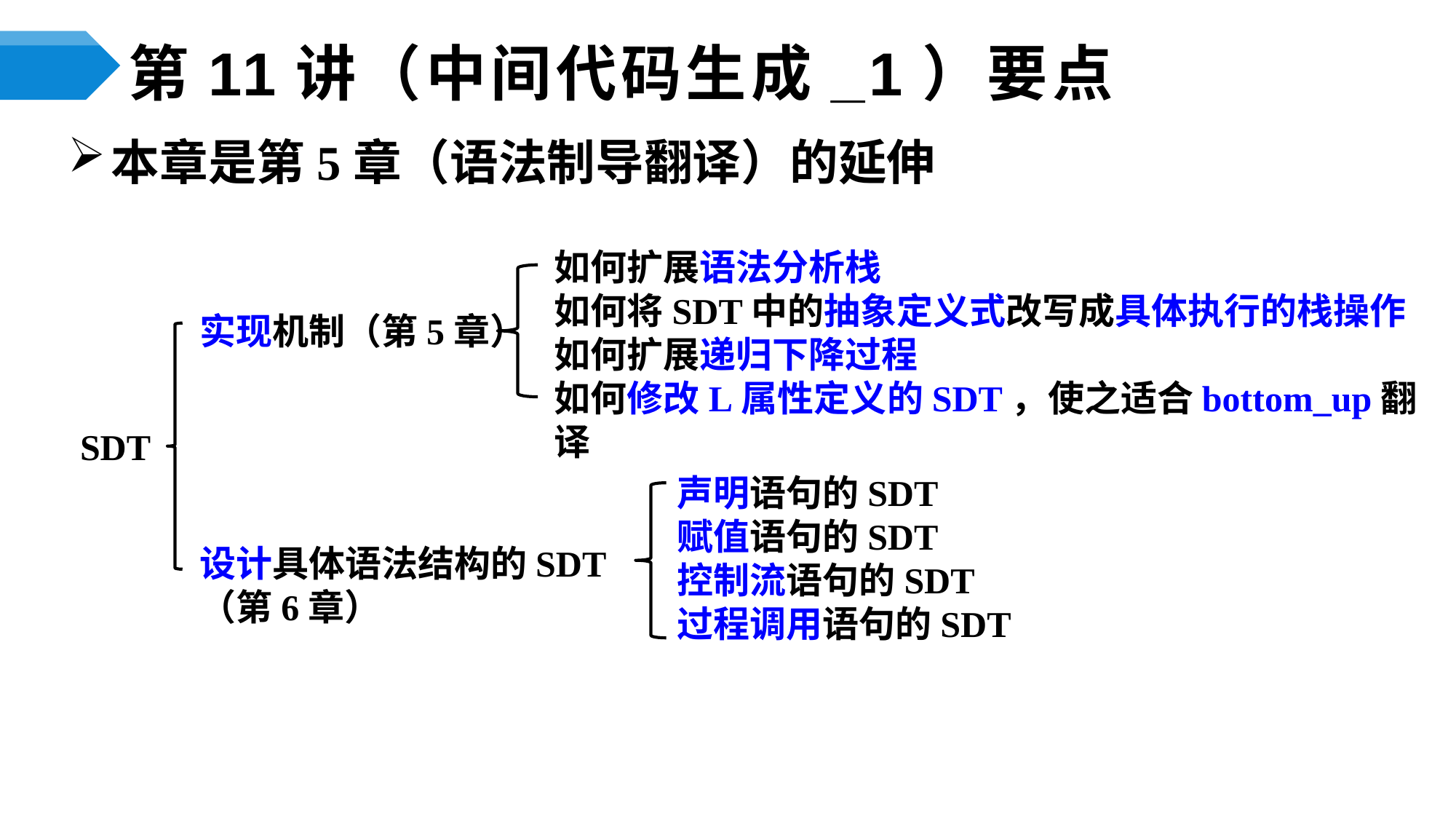

# 第11讲（中间代码生成_1）要点
本章是第5章（语法制导翻译）的延伸
如何扩展语法分析栈
如何将SDT中的抽象定义式改写成具体执行的栈操作
如何扩展递归下降过程
如何修改L属性定义的SDT，使之适合bottom_up翻译

实现机制（第5章）

SDT
声明语句的SDT
赋值语句的SDT
控制流语句的SDT
过程调用语句的SDT

设计具体语法结构的SDT
（第6章）